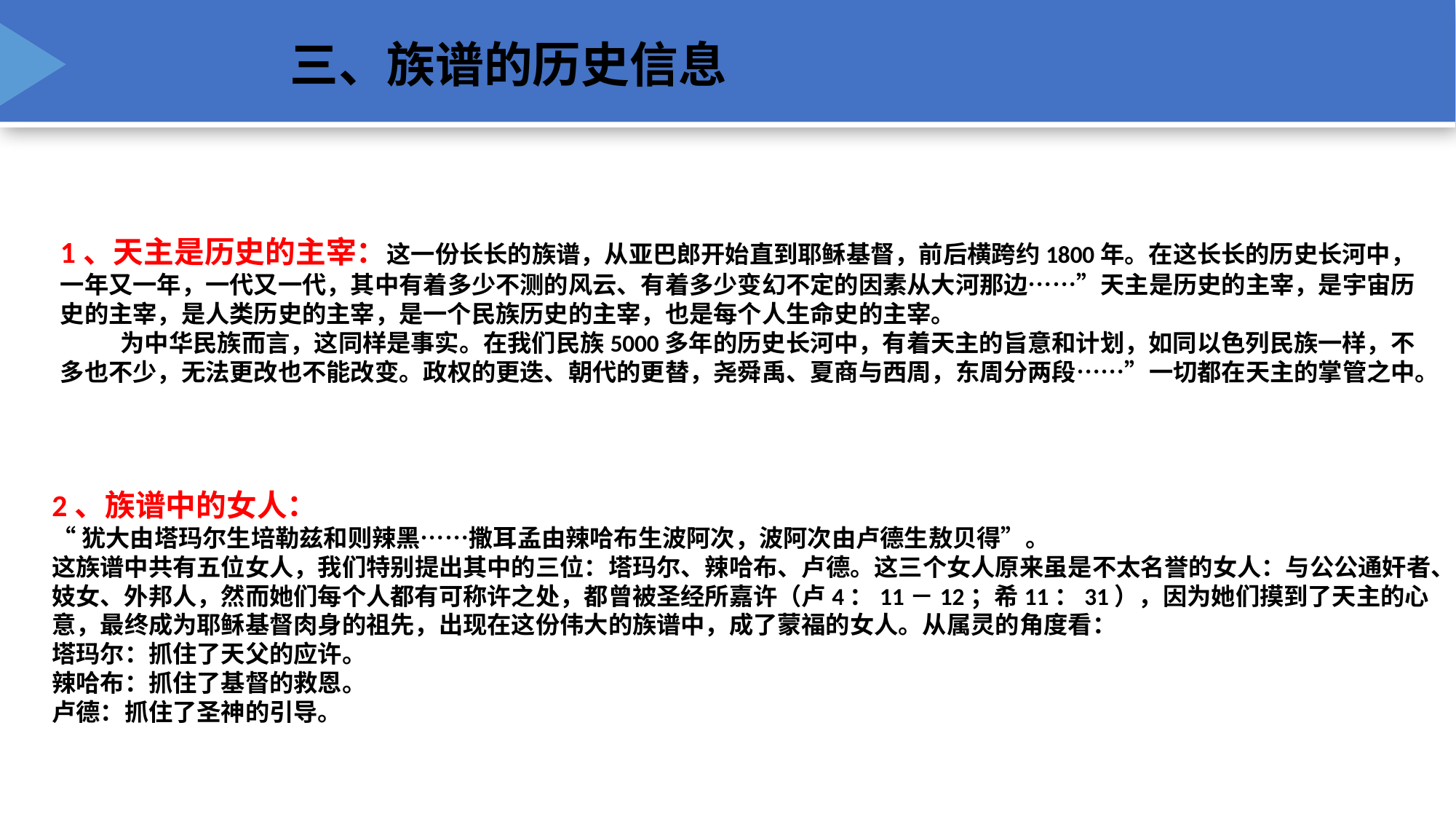

三、族谱的历史信息

1、天主是历史的主宰：这一份长长的族谱，从亚巴郎开始直到耶稣基督，前后横跨约1800年。在这长长的历史长河中，一年又一年，一代又一代，其中有着多少不测的风云、有着多少变幻不定的因素从大河那边……”天主是历史的主宰，是宇宙历史的主宰，是人类历史的主宰，是一个民族历史的主宰，也是每个人生命史的主宰。
          为中华民族而言，这同样是事实。在我们民族5000多年的历史长河中，有着天主的旨意和计划，如同以色列民族一样，不多也不少，无法更改也不能改变。政权的更迭、朝代的更替，尧舜禹、夏商与西周，东周分两段……”一切都在天主的掌管之中。
2、族谱中的女人：
“犹大由塔玛尔生培勒兹和则辣黑……撒耳孟由辣哈布生波阿次，波阿次由卢德生敖贝得”。这族谱中共有五位女人，我们特别提出其中的三位：塔玛尔、辣哈布、卢德。这三个女人原来虽是不太名誉的女人：与公公通奸者、妓女、外邦人，然而她们每个人都有可称许之处，都曾被圣经所嘉许（卢4：11－12；希11：31），因为她们摸到了天主的心意，最终成为耶稣基督肉身的祖先，出现在这份伟大的族谱中，成了蒙福的女人。从属灵的角度看：塔玛尔：抓住了天父的应许。　　辣哈布：抓住了基督的救恩。卢德：抓住了圣神的引导。